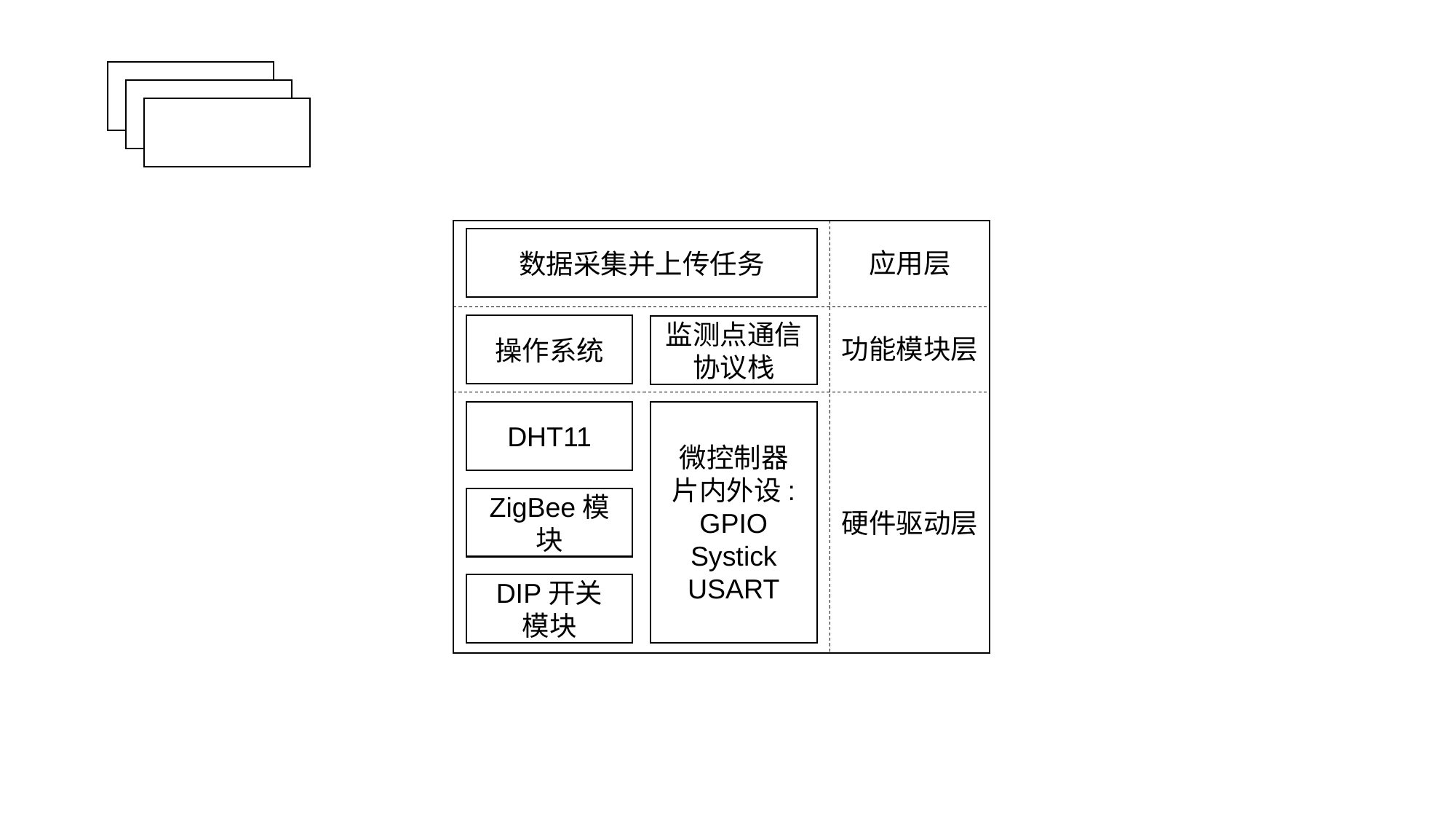

数据采集并上传任务
应用层
操作系统
监测点通信协议栈
功能模块层
微控制器
片内外设:
GPIO
Systick
USART
DHT11
ZigBee模块
硬件驱动层
DIP开关
模块